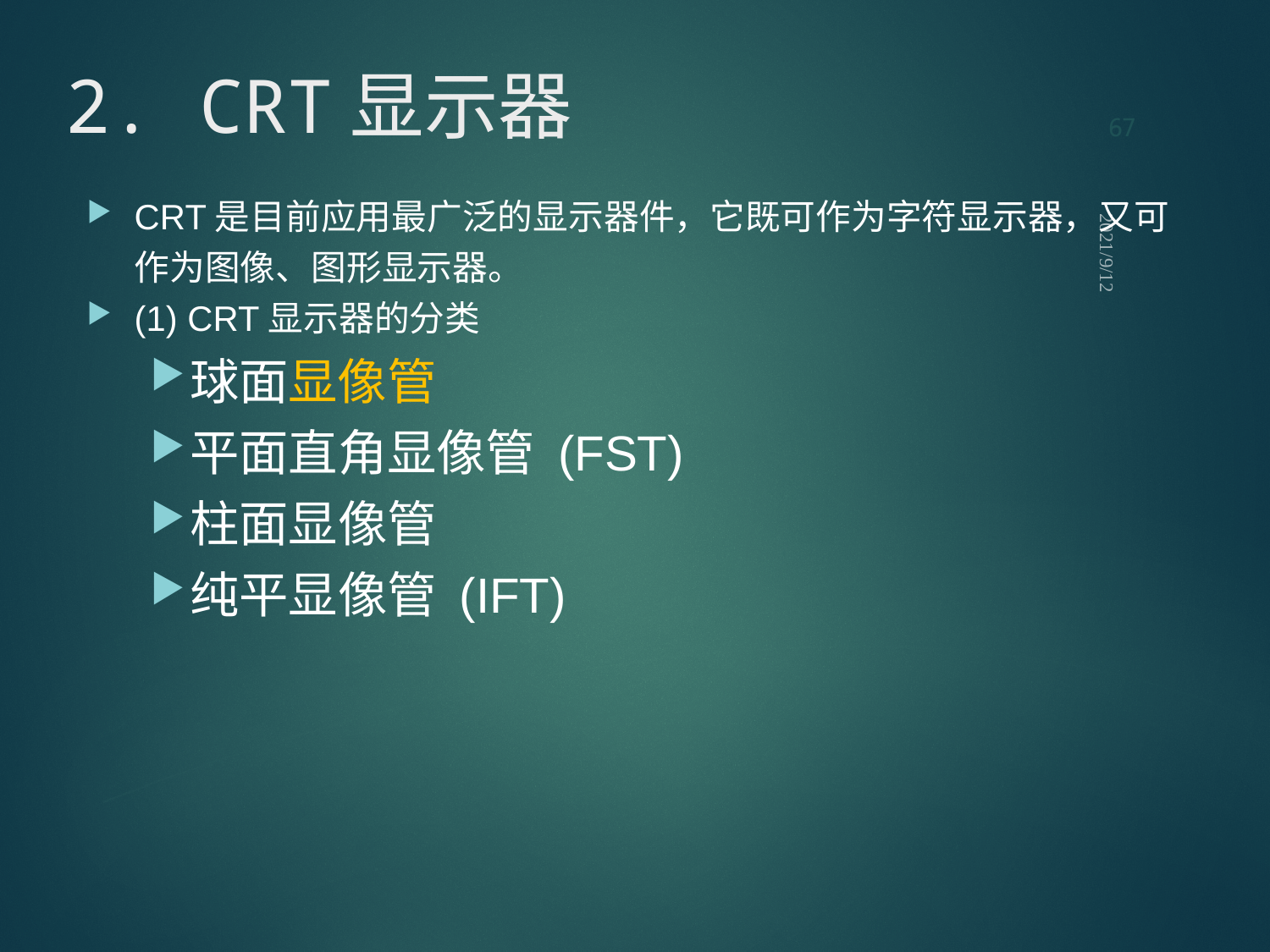

67
# 2. CRT显示器
CRT是目前应用最广泛的显示器件，它既可作为字符显示器，又可作为图像、图形显示器。
(1) CRT显示器的分类
球面显像管
平面直角显像管 (FST)
柱面显像管
纯平显像管 (IFT)
2021/9/12